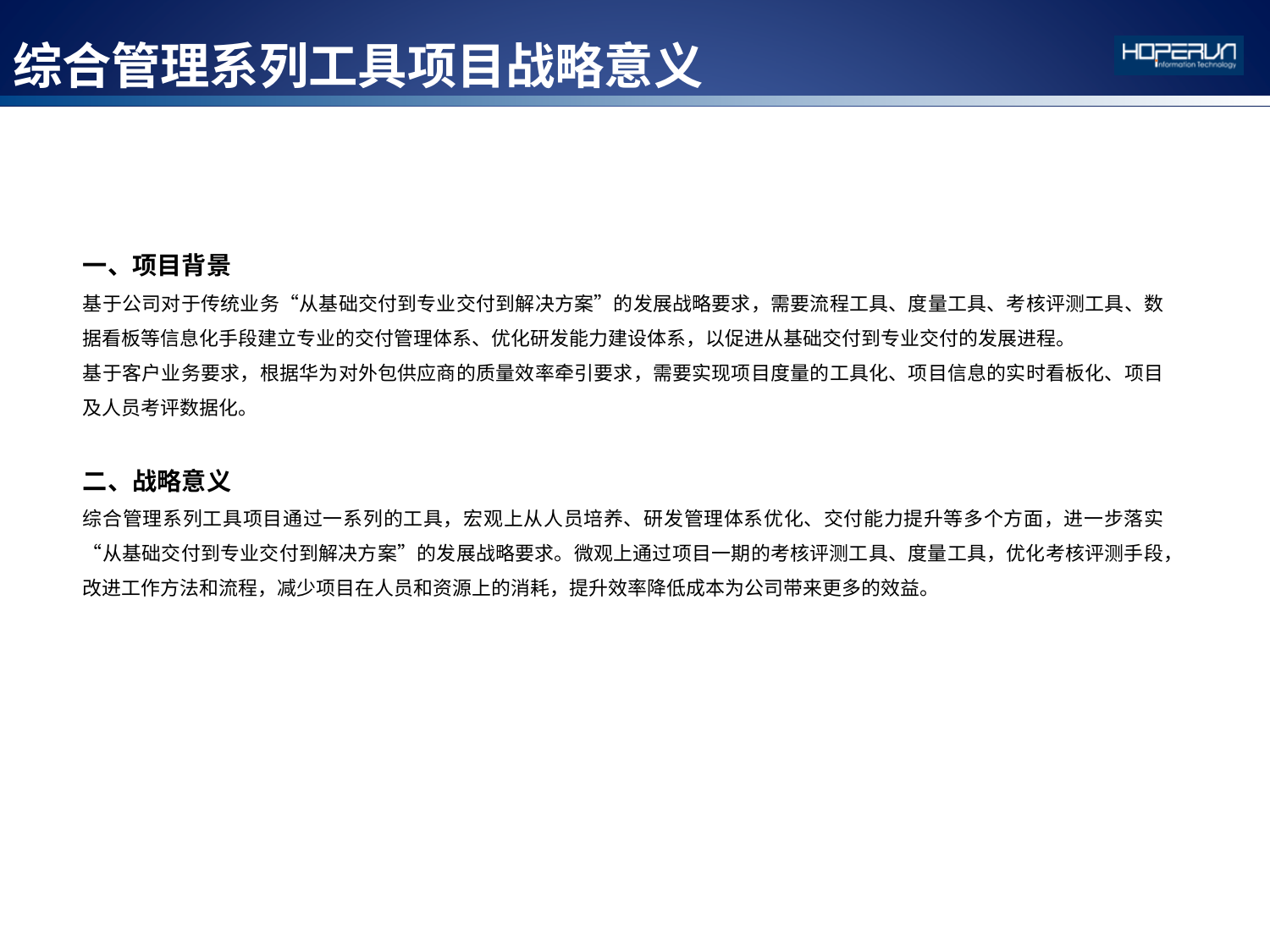

# 综合管理系列工具项目战略意义
一、项目背景
基于公司对于传统业务“从基础交付到专业交付到解决方案”的发展战略要求，需要流程工具、度量工具、考核评测工具、数据看板等信息化手段建立专业的交付管理体系、优化研发能力建设体系，以促进从基础交付到专业交付的发展进程。
基于客户业务要求，根据华为对外包供应商的质量效率牵引要求，需要实现项目度量的工具化、项目信息的实时看板化、项目及人员考评数据化。

二、战略意义
综合管理系列工具项目通过一系列的工具，宏观上从人员培养、研发管理体系优化、交付能力提升等多个方面，进一步落实“从基础交付到专业交付到解决方案”的发展战略要求。微观上通过项目一期的考核评测工具、度量工具，优化考核评测手段，改进工作方法和流程，减少项目在人员和资源上的消耗，提升效率降低成本为公司带来更多的效益。